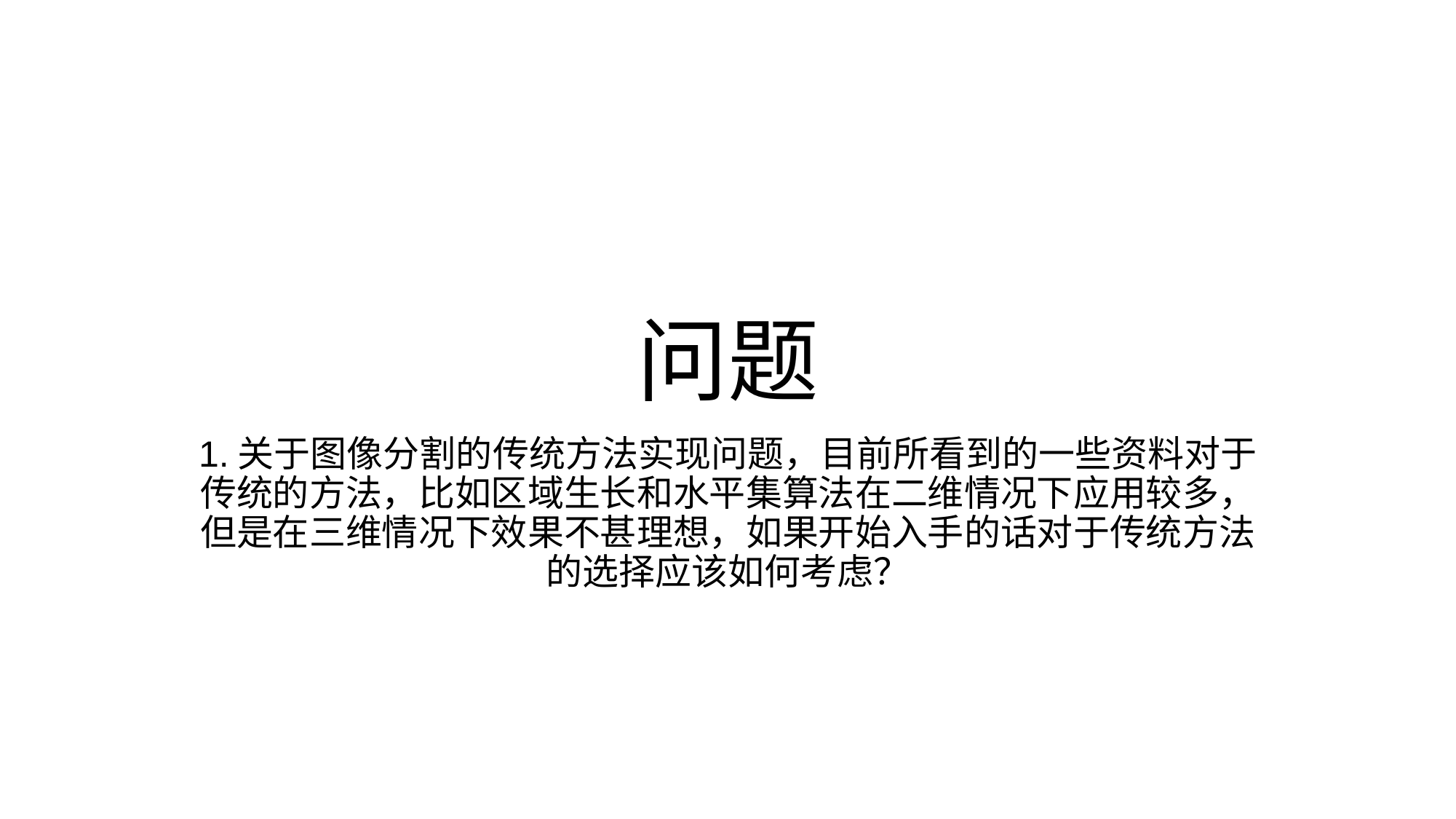

# 问题
1.关于图像分割的传统方法实现问题，目前所看到的一些资料对于传统的方法，比如区域生长和水平集算法在二维情况下应用较多，但是在三维情况下效果不甚理想，如果开始入手的话对于传统方法的选择应该如何考虑？